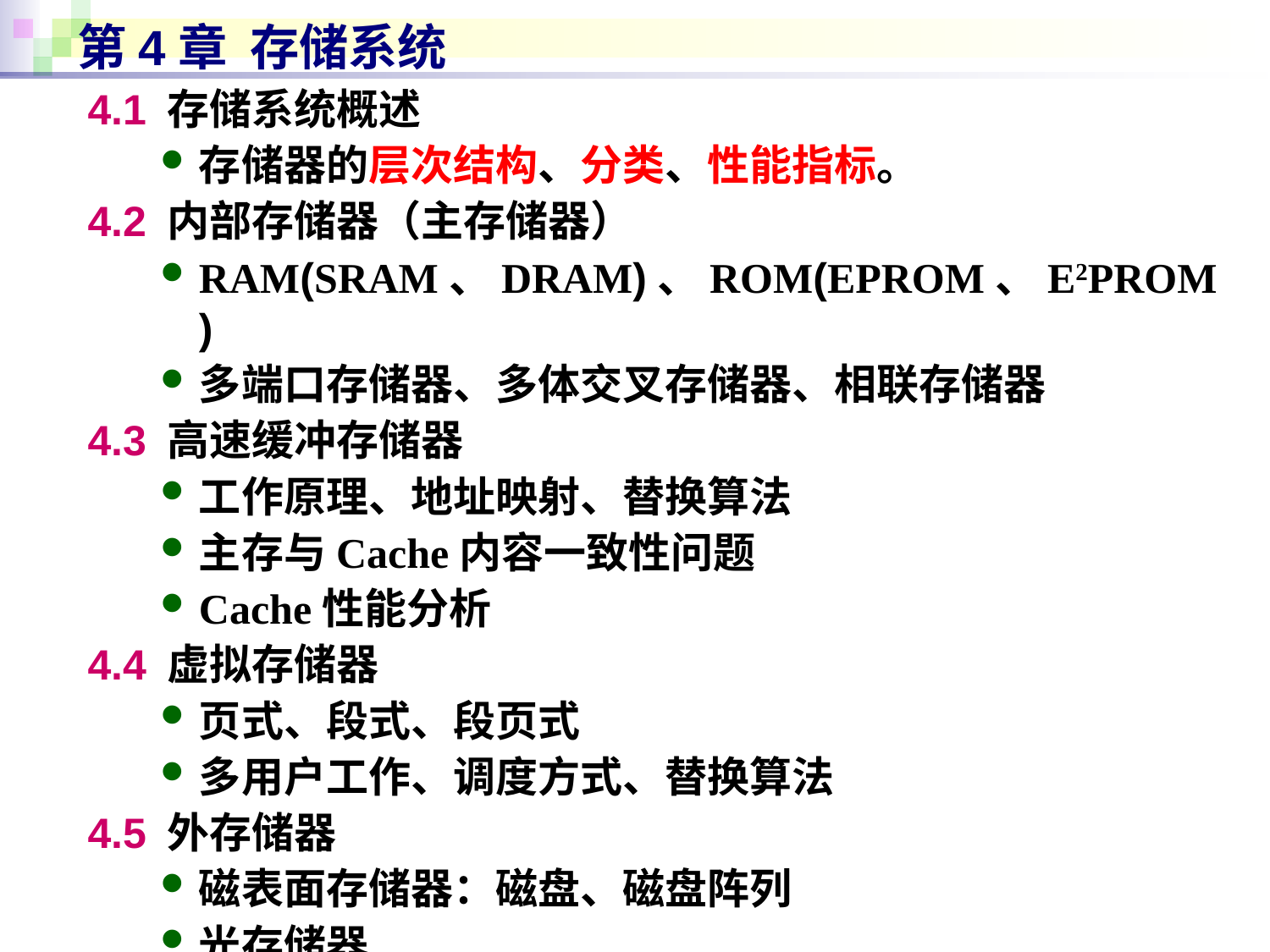

# 第4章  存储系统
4.1 存储系统概述
存储器的层次结构、分类、性能指标。
4.2 内部存储器（主存储器）
RAM(SRAM、DRAM)、ROM(EPROM、E2PROM)
多端口存储器、多体交叉存储器、相联存储器
4.3 高速缓冲存储器
工作原理、地址映射、替换算法
主存与Cache内容一致性问题
Cache性能分析
4.4 虚拟存储器
页式、段式、段页式
多用户工作、调度方式、替换算法
4.5 外存储器
磁表面存储器：磁盘、磁盘阵列
光存储器
2